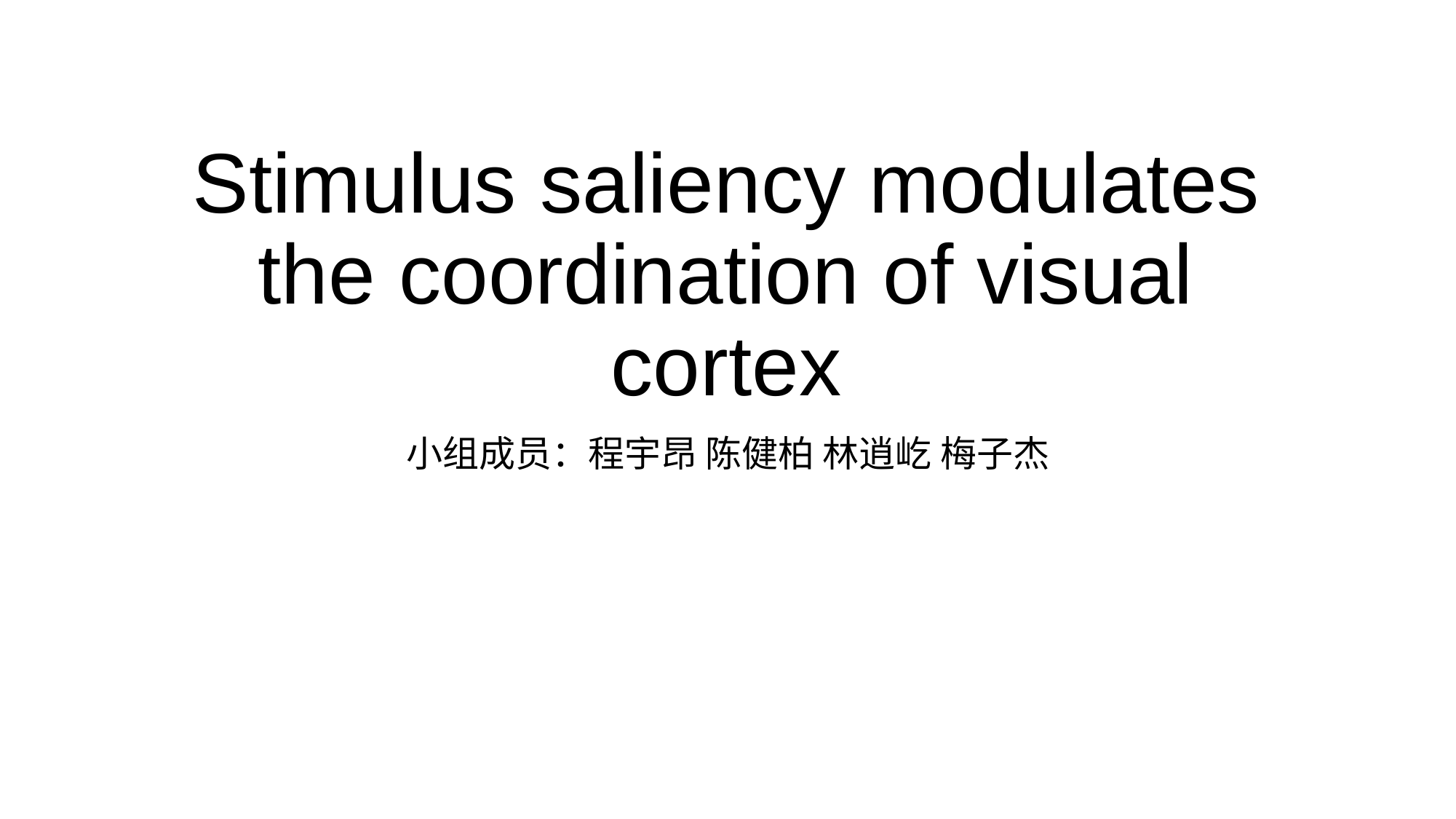

# Stimulus saliency modulates the coordination of visual cortex
小组成员：程宇昂 陈健柏 林逍屹 梅子杰